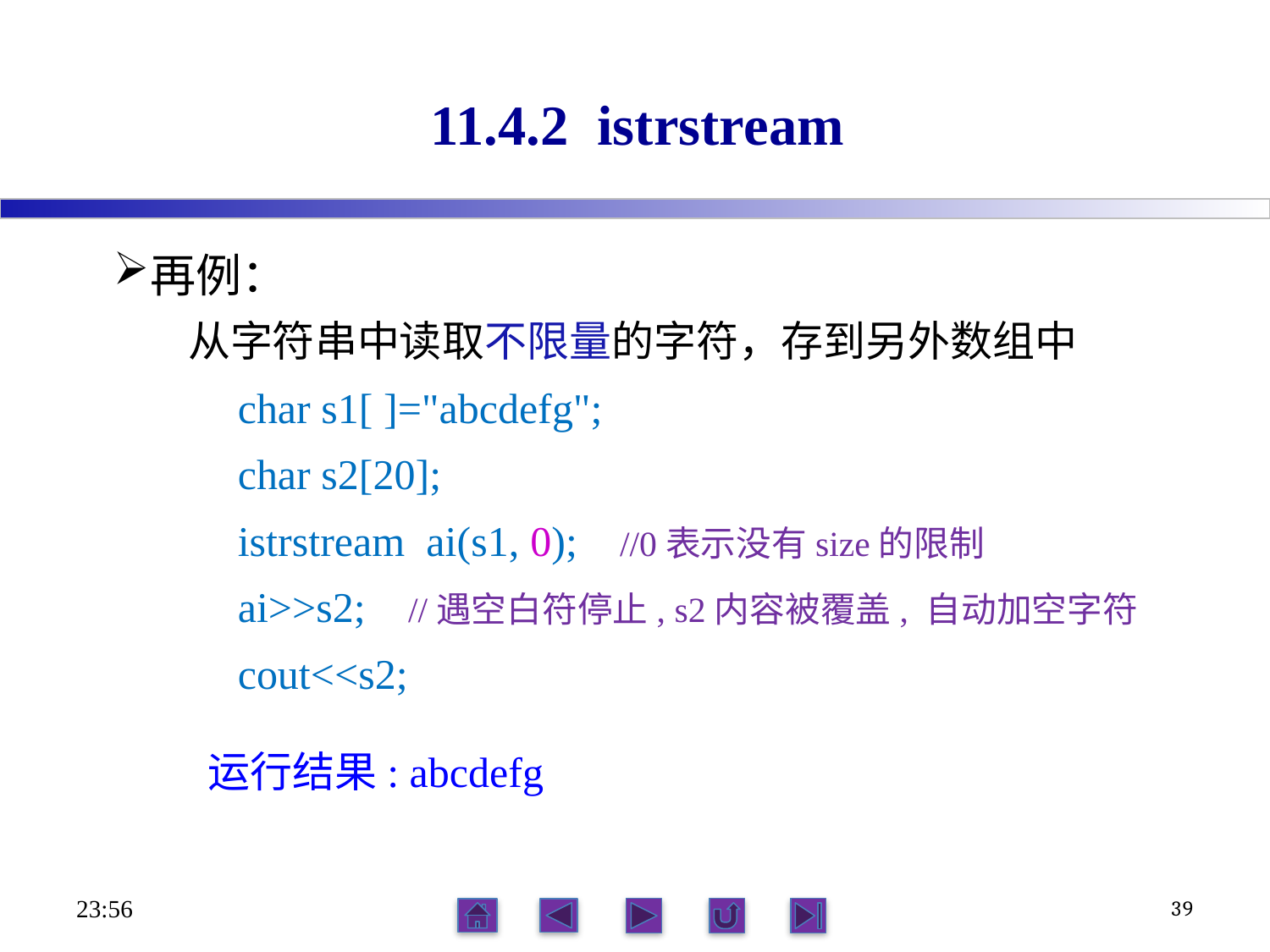

# 11.4.2  istrstream
再例：
从字符串中读取不限量的字符，存到另外数组中
char s1[ ]="abcdefg";
char s2[20];
istrstream  ai(s1, 0);    //0表示没有size的限制
ai>>s2;    //遇空白符停止, s2内容被覆盖, 自动加空字符
cout<<s2;
 运行结果: abcdefg
23:56
39